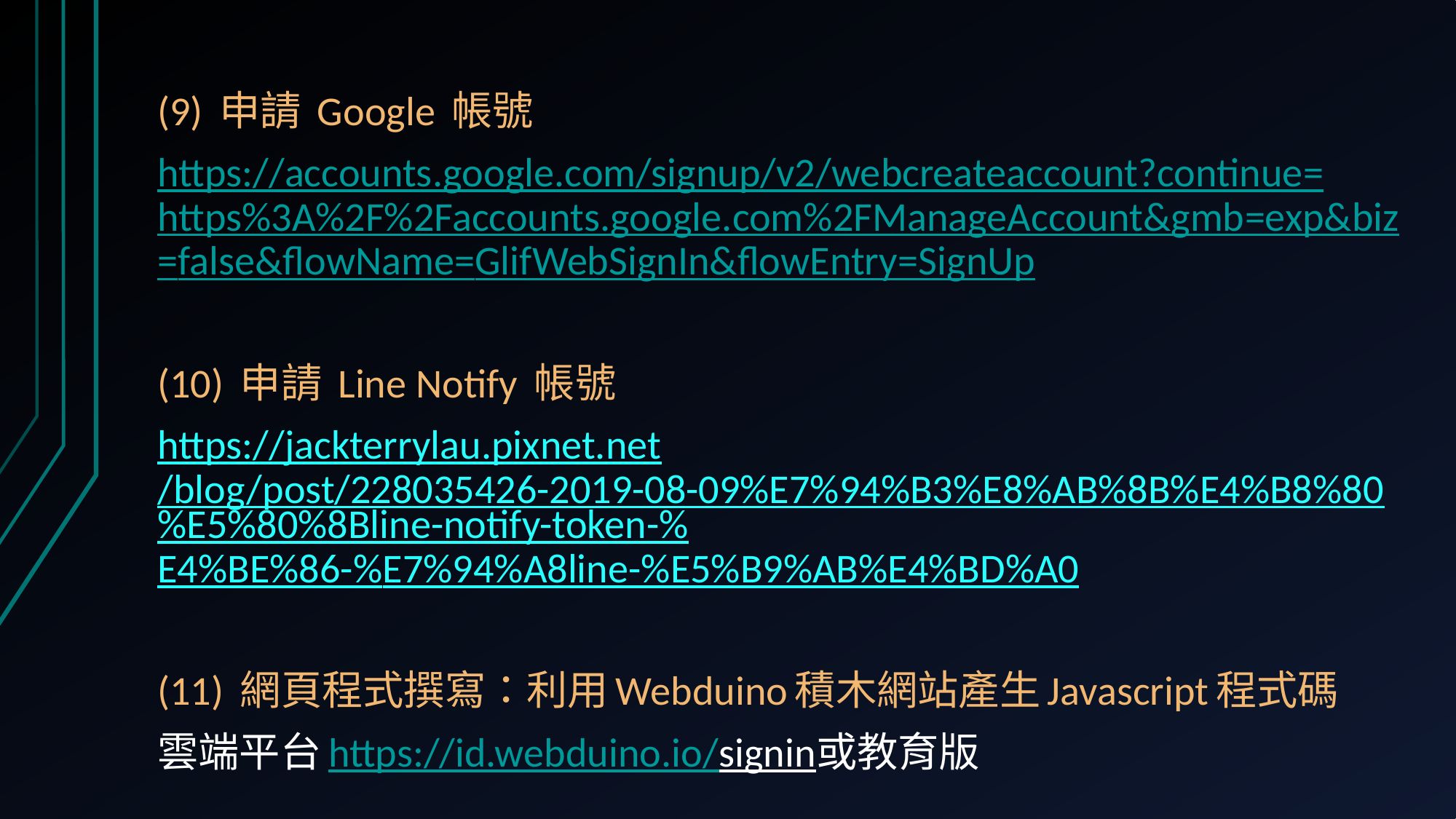

(9) 申請 Google 帳號
https://accounts.google.com/signup/v2/webcreateaccount?continue=https%3A%2F%2Faccounts.google.com%2FManageAccount&gmb=exp&biz=false&flowName=GlifWebSignIn&flowEntry=SignUp

(10) 申請 Line Notify 帳號
https://jackterrylau.pixnet.net/blog/post/228035426-2019-08-09%E7%94%B3%E8%AB%8B%E4%B8%80%E5%80%8Bline-notify-token-%E4%BE%86-%E7%94%A8line-%E5%B9%AB%E4%BD%A0

(11) 網頁程式撰寫：利用Webduino積木網站產生Javascript程式碼
雲端平台https://id.webduino.io/signin或教育版